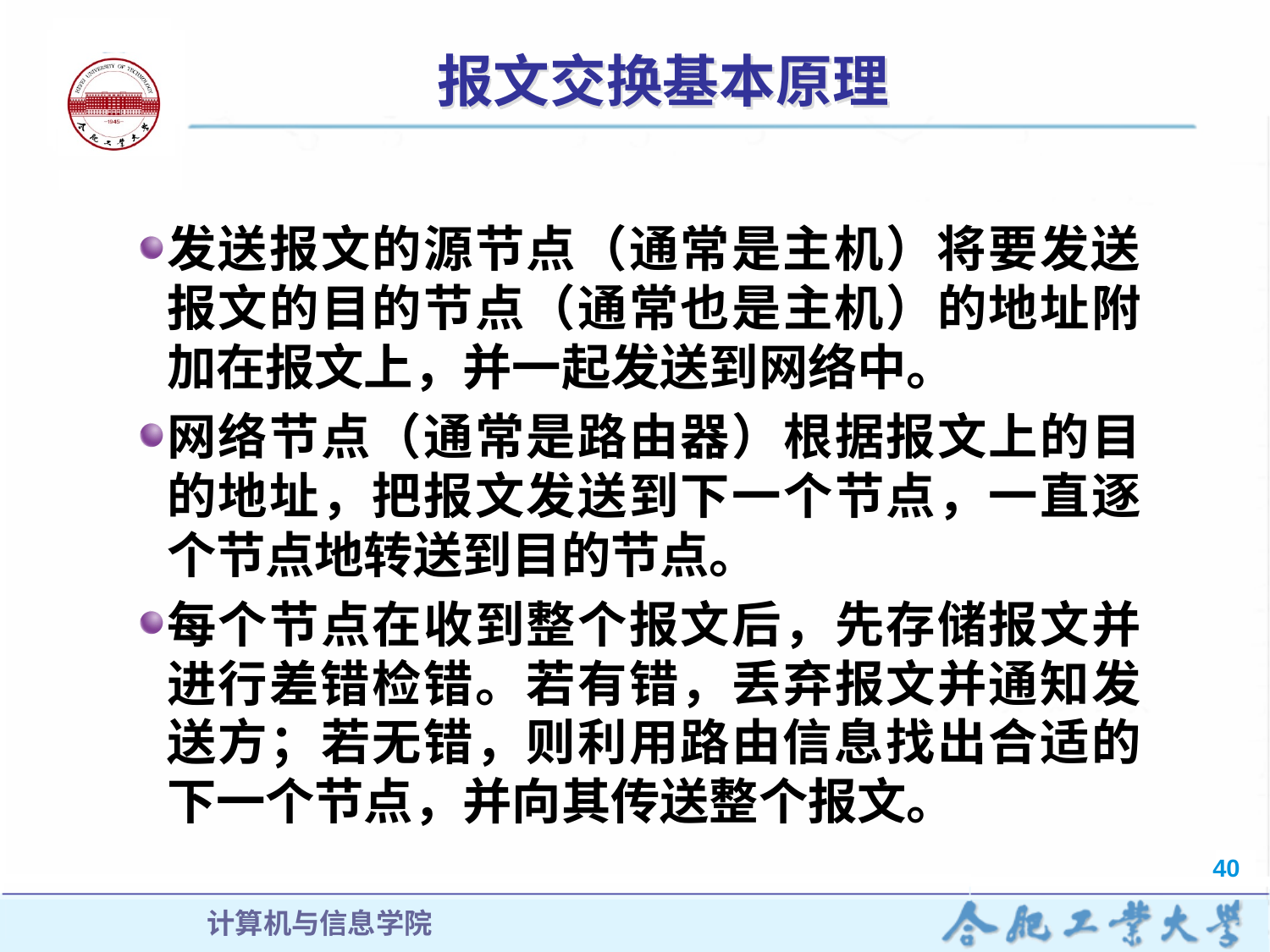

# 报文交换基本原理
发送报文的源节点（通常是主机）将要发送报文的目的节点（通常也是主机）的地址附加在报文上，并一起发送到网络中。
网络节点（通常是路由器）根据报文上的目的地址，把报文发送到下一个节点，一直逐个节点地转送到目的节点。
每个节点在收到整个报文后，先存储报文并进行差错检错。若有错，丢弃报文并通知发送方；若无错，则利用路由信息找出合适的下一个节点，并向其传送整个报文。